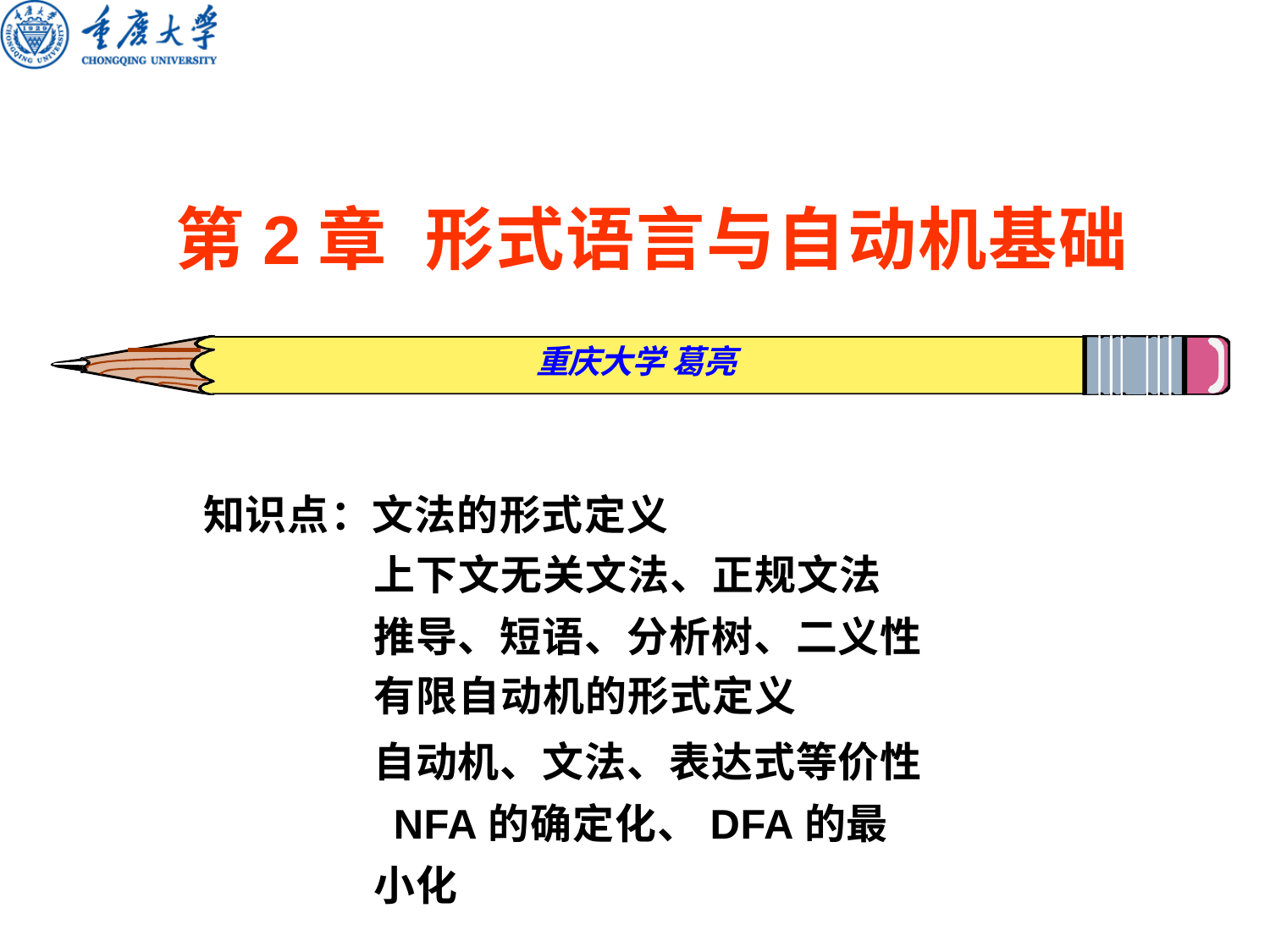

# 第2章	形式语言与自动机基础

重庆大学 葛亮

知识点：文法的形式定义
上下文无关文法、正规文法
推导、短语、分析树、二义性 有限自动机的形式定义
自动机、文法、表达式等价性  NFA的确定化、DFA的最小化